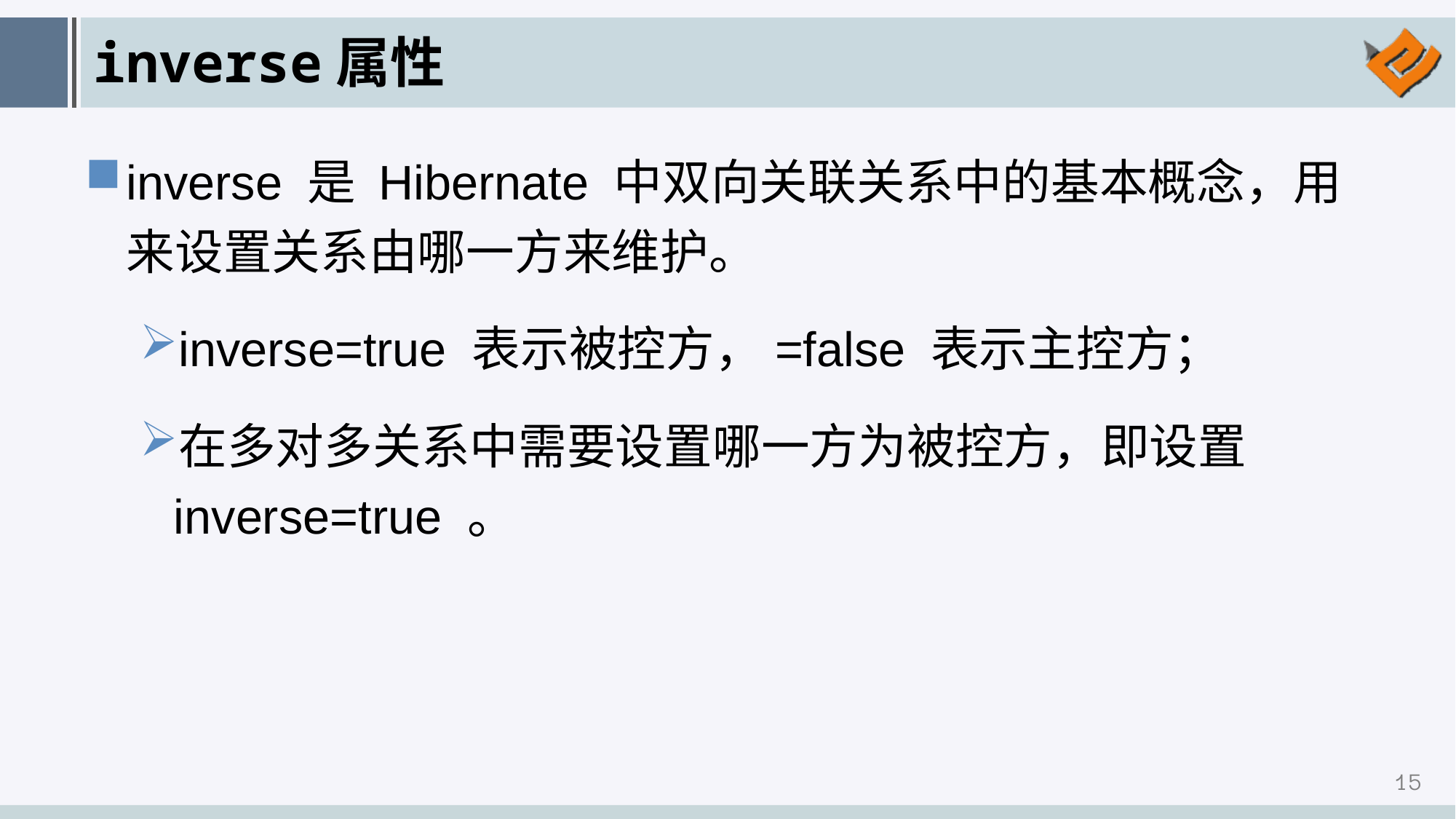

# inverse属性
inverse 是 Hibernate 中双向关联关系中的基本概念，用来设置关系由哪一方来维护。
inverse=true 表示被控方，=false 表示主控方；
在多对多关系中需要设置哪一方为被控方，即设置inverse=true 。